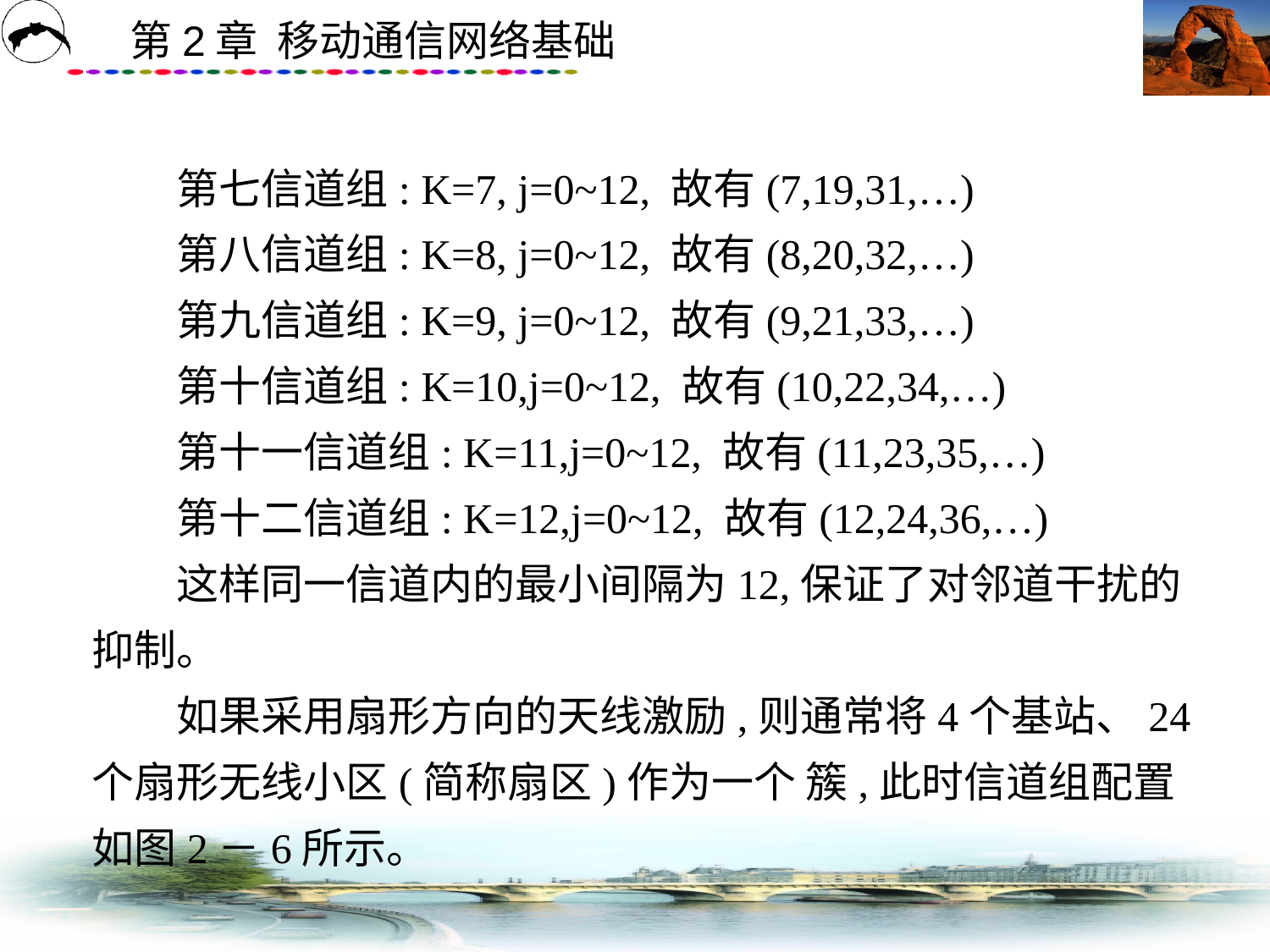

# 第七信道组: K=7, j=0~12, 故有(7,19,31,…) 　　第八信道组: K=8, j=0~12, 故有(8,20,32,…) 　　第九信道组: K=9, j=0~12, 故有(9,21,33,…) 　　第十信道组: K=10,j=0~12, 故有(10,22,34,…) 　　第十一信道组: K=11,j=0~12, 故有(11,23,35,…) 　　第十二信道组: K=12,j=0~12, 故有(12,24,36,…) 　　这样同一信道内的最小间隔为12,保证了对邻道干扰的抑制。 　　如果采用扇形方向的天线激励,则通常将4个基站、24个扇形无线小区(简称扇区)作为一个 簇,此时信道组配置如图2－6所示。